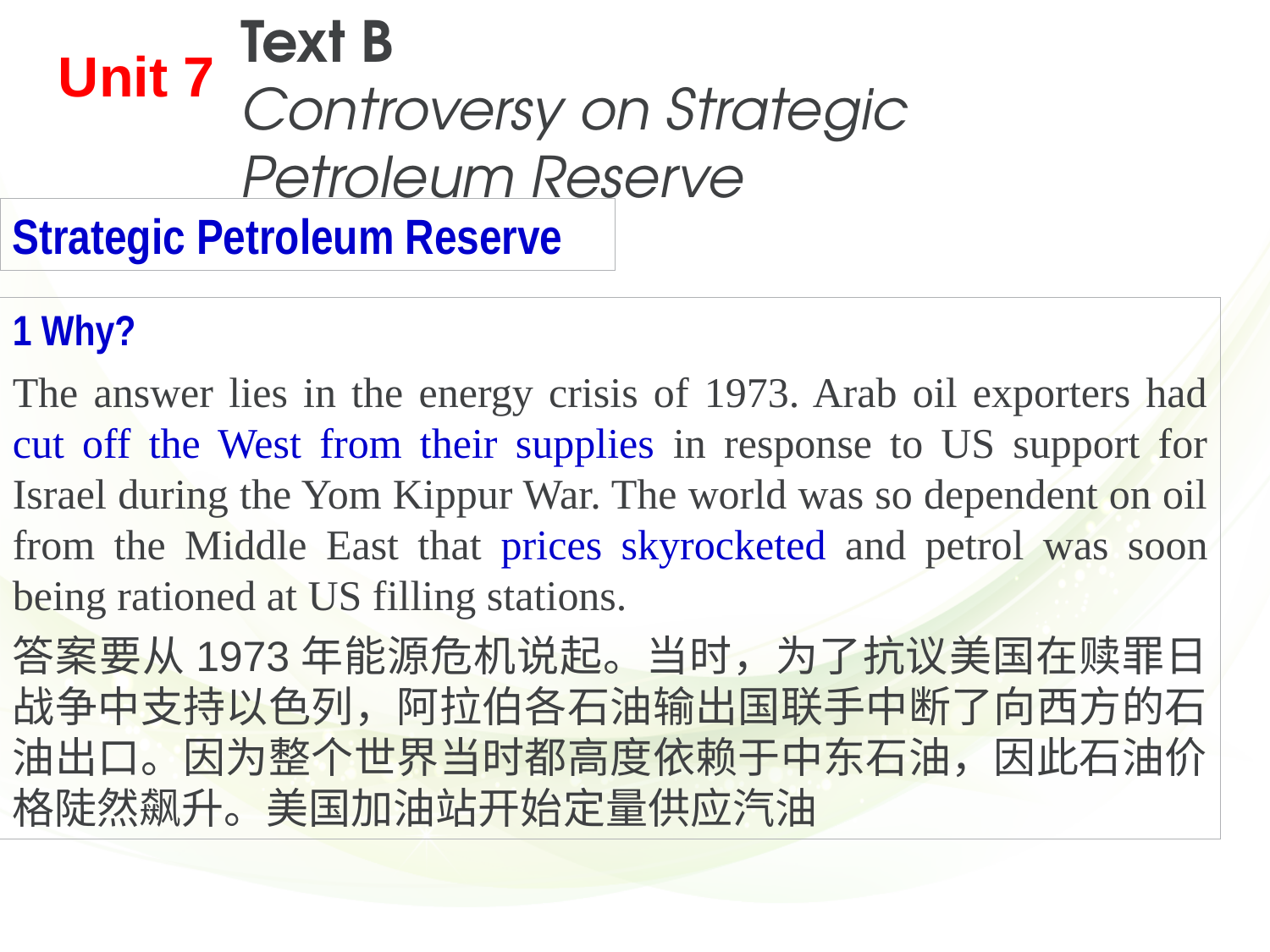

Text B
Controversy on Strategic Petroleum Reserve
Unit 7
Strategic Petroleum Reserve
1 Why?
The answer lies in the energy crisis of 1973. Arab oil exporters had cut off the West from their supplies in response to US support for Israel during the Yom Kippur War. The world was so dependent on oil from the Middle East that prices skyrocketed and petrol was soon being rationed at US filling stations.
答案要从1973年能源危机说起。当时，为了抗议美国在赎罪日战争中支持以色列，阿拉伯各石油输出国联手中断了向西方的石油出口。因为整个世界当时都高度依赖于中东石油，因此石油价格陡然飙升。美国加油站开始定量供应汽油